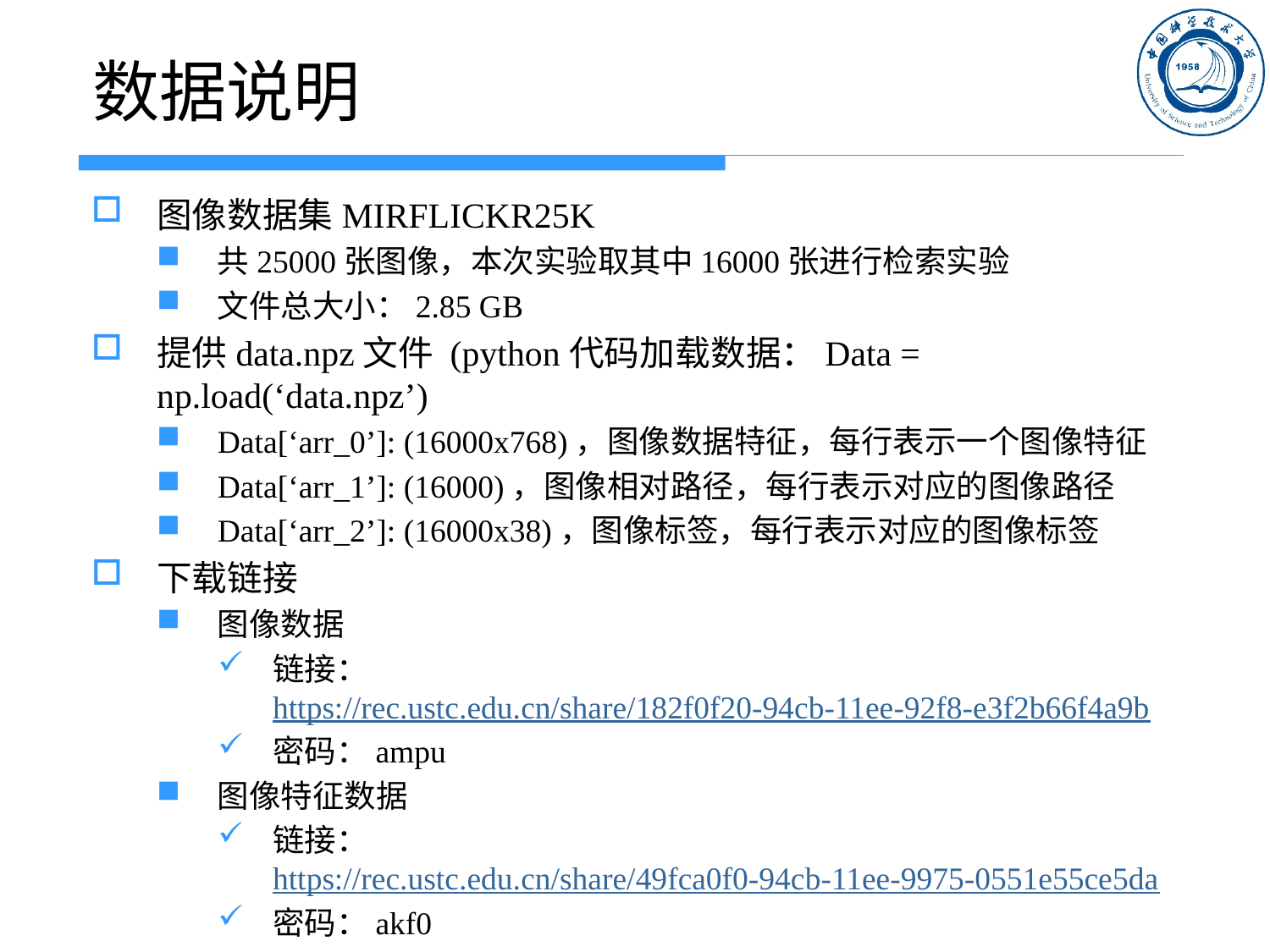

# 数据说明
图像数据集MIRFLICKR25K
共25000张图像，本次实验取其中16000张进行检索实验
文件总大小：2.85 GB
提供data.npz文件 (python代码加载数据：Data = np.load(‘data.npz’)
Data[‘arr_0’]: (16000x768)，图像数据特征，每行表示一个图像特征
Data[‘arr_1’]: (16000)，图像相对路径，每行表示对应的图像路径
Data[‘arr_2’]: (16000x38)，图像标签，每行表示对应的图像标签
下载链接
图像数据
链接：https://rec.ustc.edu.cn/share/182f0f20-94cb-11ee-92f8-e3f2b66f4a9b
密码：ampu
图像特征数据
链接：https://rec.ustc.edu.cn/share/49fca0f0-94cb-11ee-9975-0551e55ce5da
密码：akf0